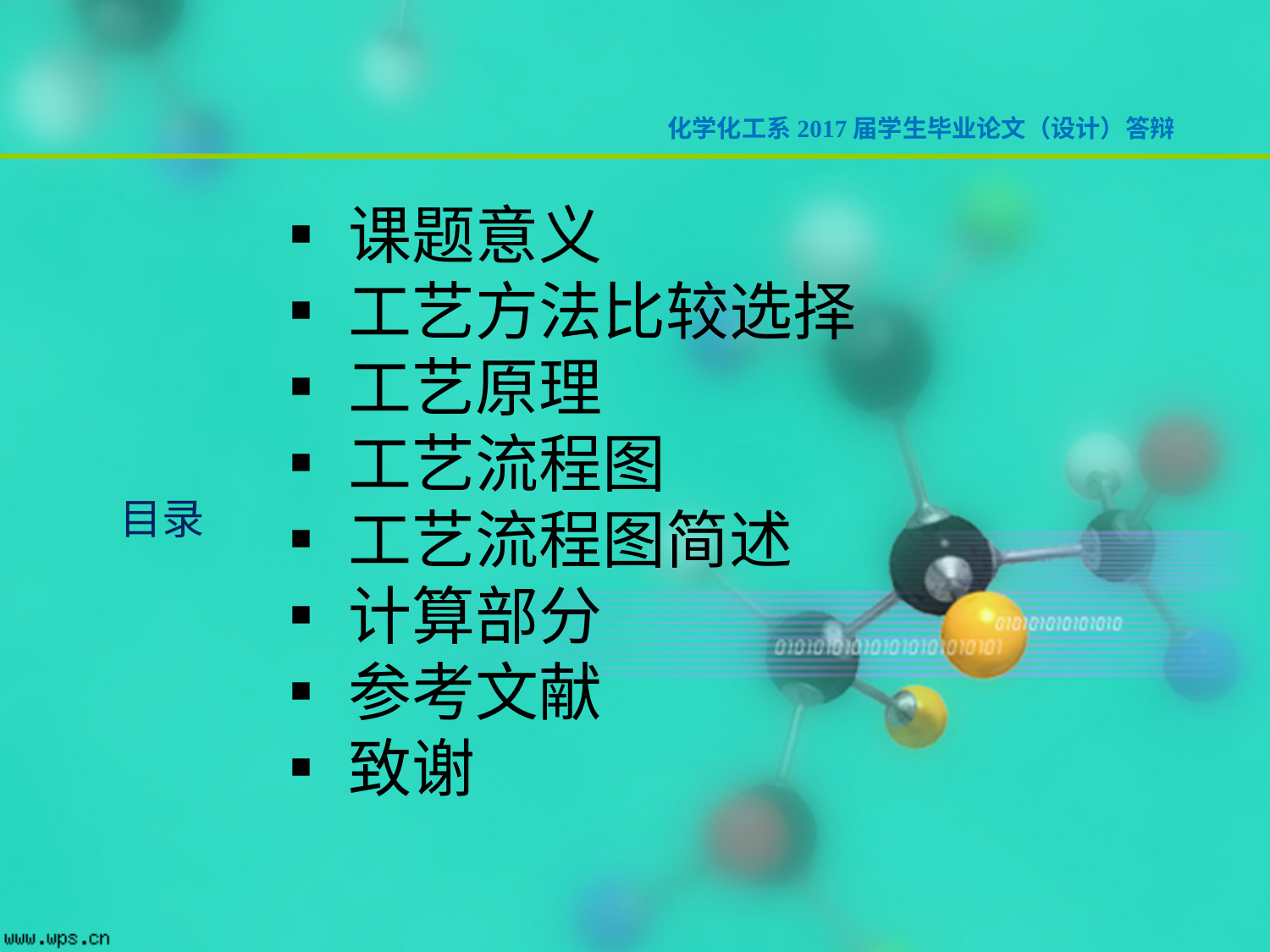

▪课题意义▪工艺方法比较选择▪工艺原理▪工艺流程图▪工艺流程图简述▪计算部分▪参考文献▪致谢
目录